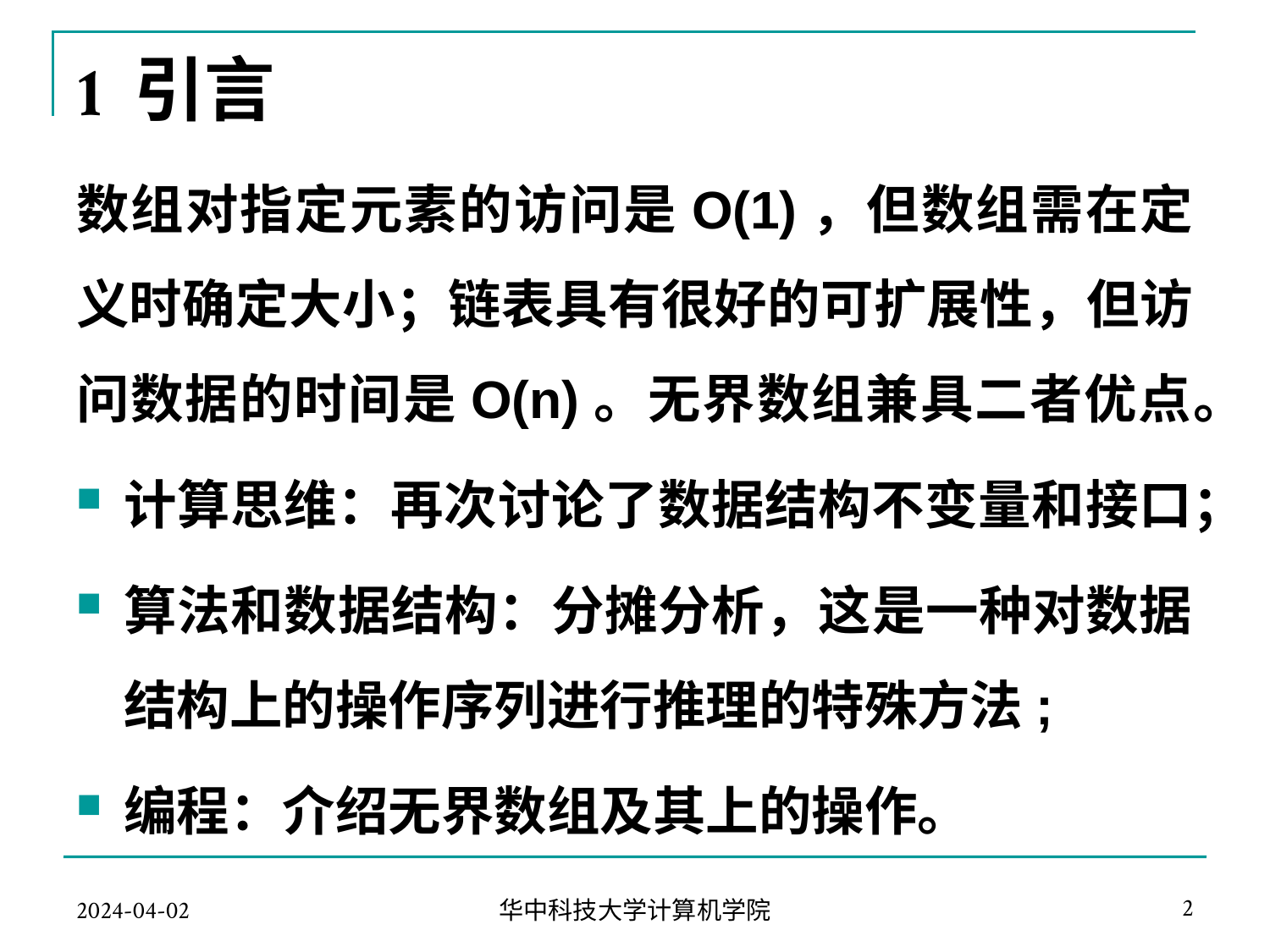

# 1 引言
数组对指定元素的访问是O(1)，但数组需在定义时确定大小；链表具有很好的可扩展性，但访问数据的时间是O(n)。无界数组兼具二者优点。
计算思维：再次讨论了数据结构不变量和接口；
算法和数据结构：分摊分析，这是一种对数据结构上的操作序列进行推理的特殊方法;
编程：介绍无界数组及其上的操作。
2024-04-02
2
华中科技大学计算机学院